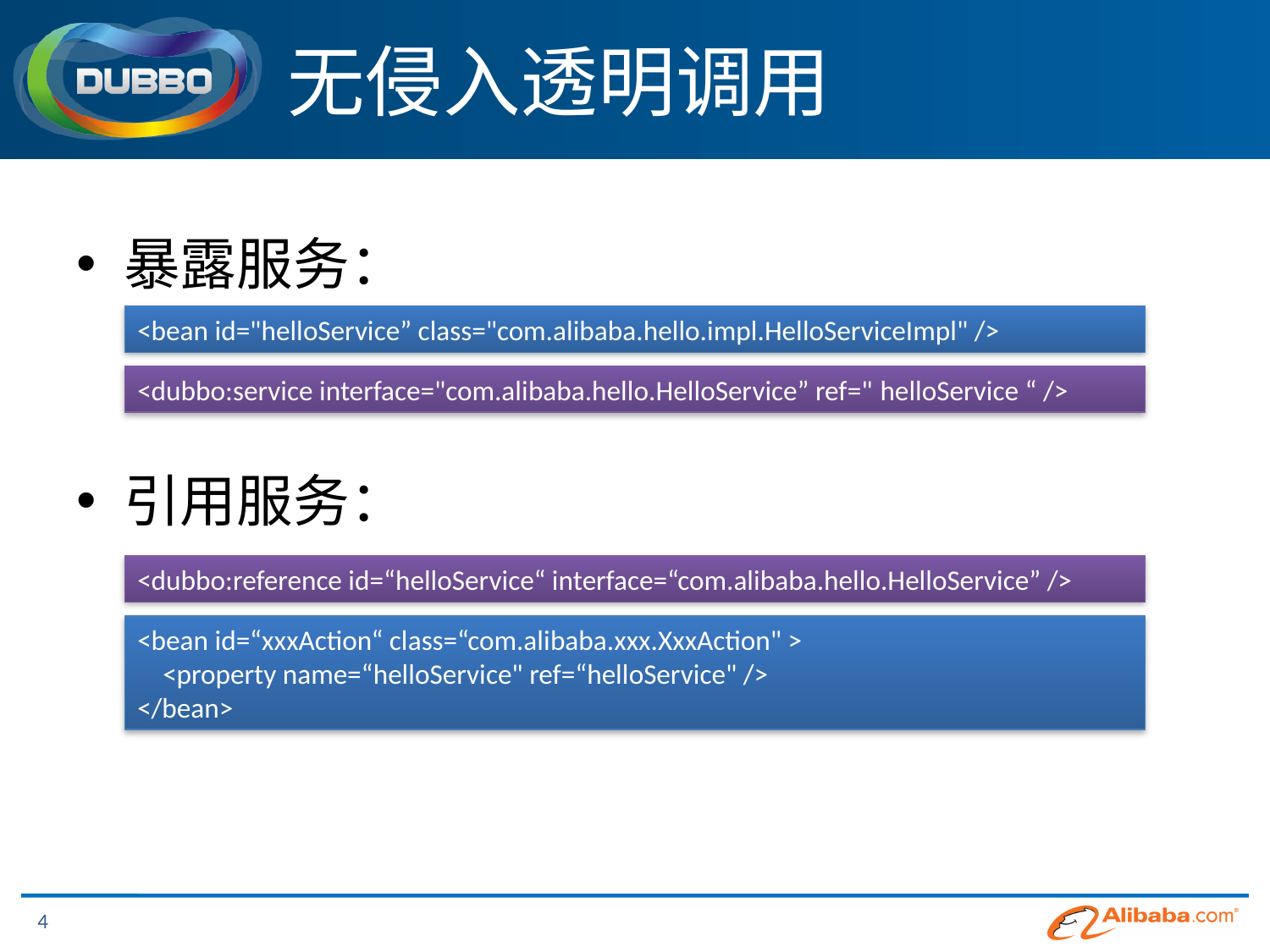

# 无侵入透明调用
暴露服务：

引用服务：
<bean id="helloService” class="com.alibaba.hello.impl.HelloServiceImpl" />
<dubbo:service interface="com.alibaba.hello.HelloService” ref=" helloService “ />
<dubbo:reference id=“helloService“ interface=“com.alibaba.hello.HelloService” />
<bean id=“xxxAction“ class=“com.alibaba.xxx.XxxAction" >
    <property name=“helloService" ref=“helloService" />
</bean>
4